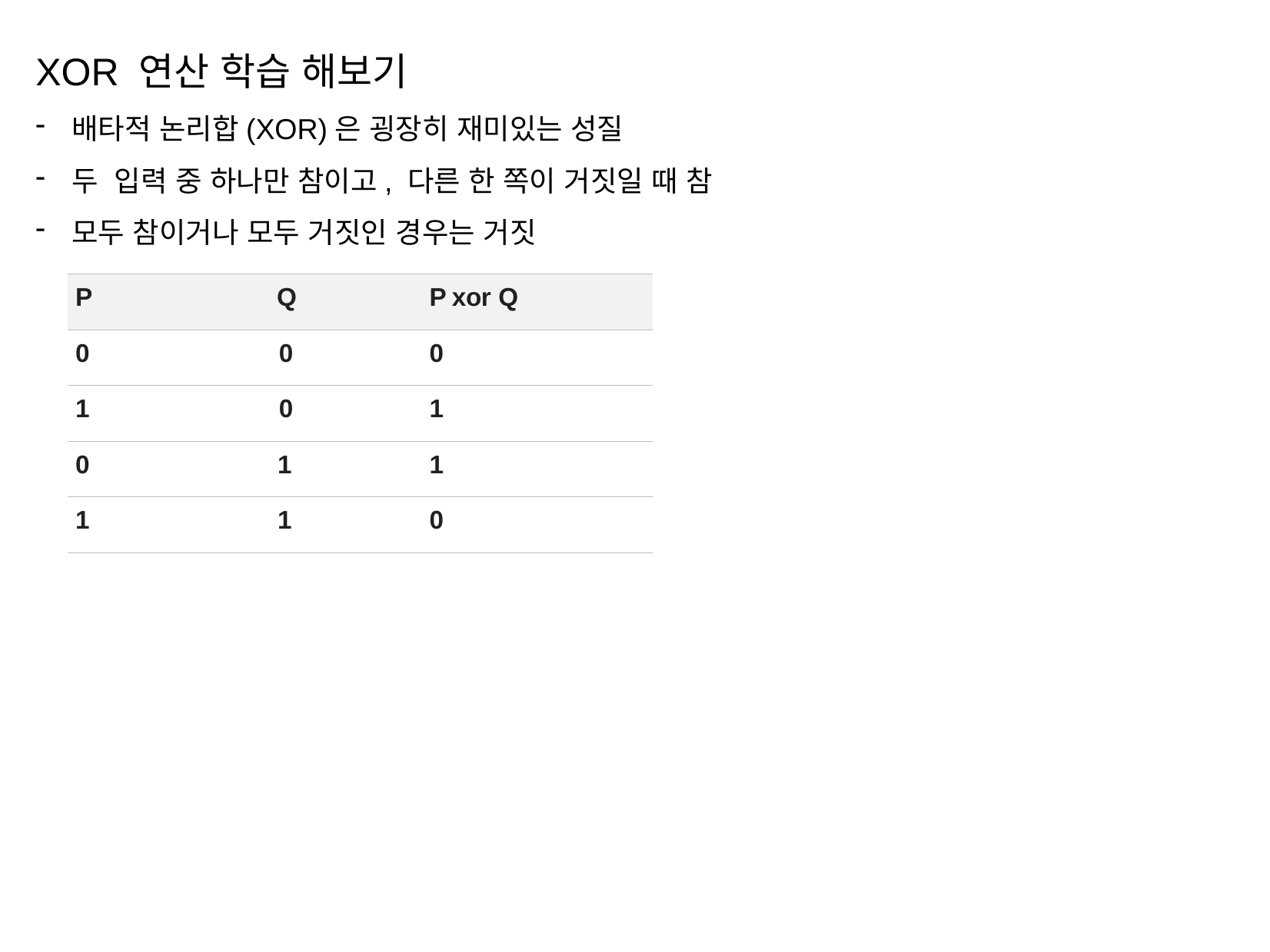

XOR 연산 학습 해보기
배타적 논리합(XOR)은 굉장히 재미있는 성질
두  입력 중 하나만 참이고, 다른 한 쪽이 거짓일 때 참
모두 참이거나 모두 거짓인 경우는 거짓
| P | Q | P xor Q |
| --- | --- | --- |
| 0 | 0 | 0 |
| 1 | 0 | 1 |
| 0 | 1 | 1 |
| 1 | 1 | 0 |